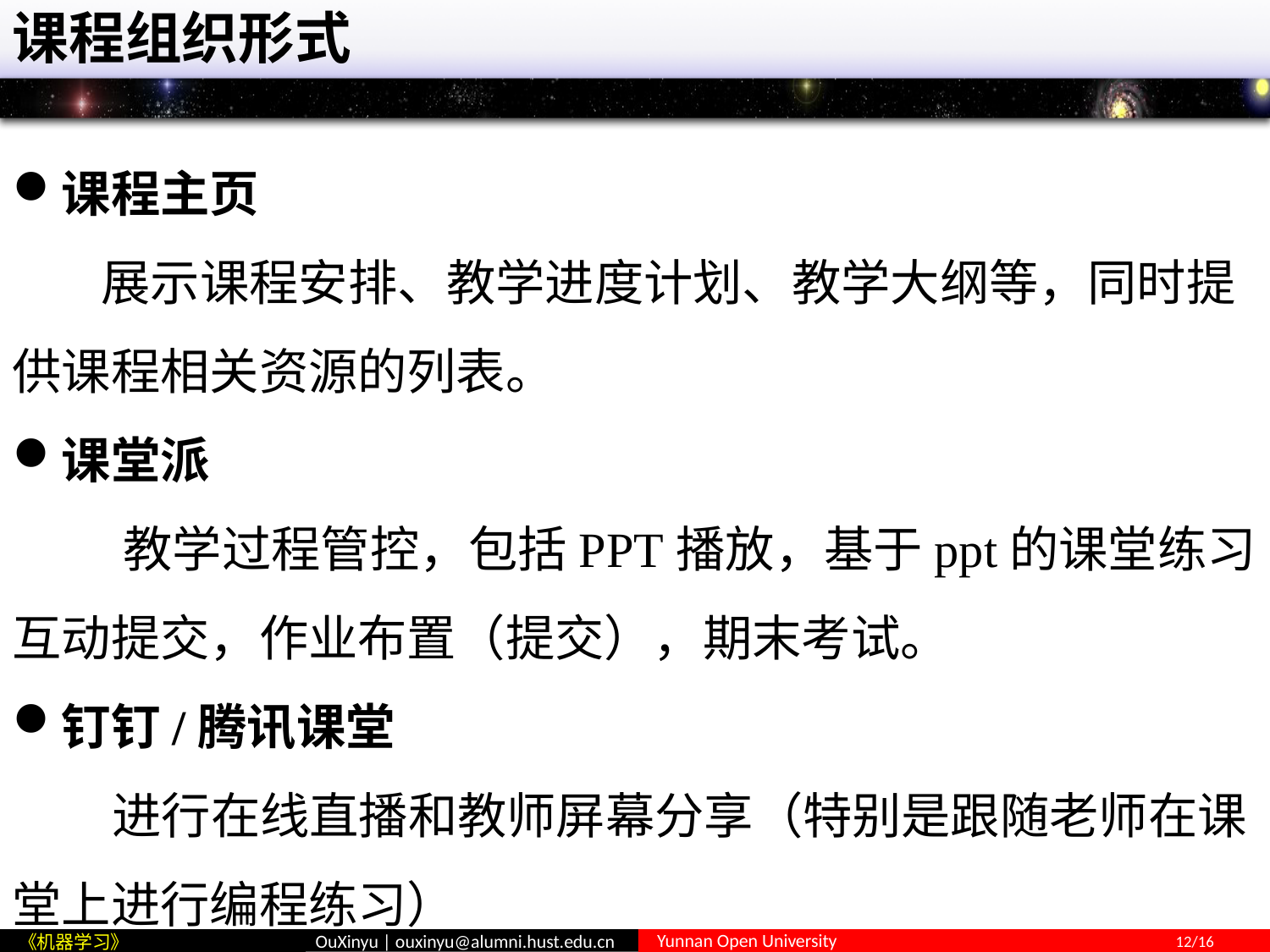

# 课程组织形式
课程主页
       展示课程安排、教学进度计划、教学大纲等，同时提供课程相关资源的列表。
课堂派
         教学过程管控，包括PPT播放，基于ppt的课堂练习互动提交，作业布置（提交），期末考试。
钉钉/腾讯课堂
        进行在线直播和教师屏幕分享（特别是跟随老师在课堂上进行编程练习）